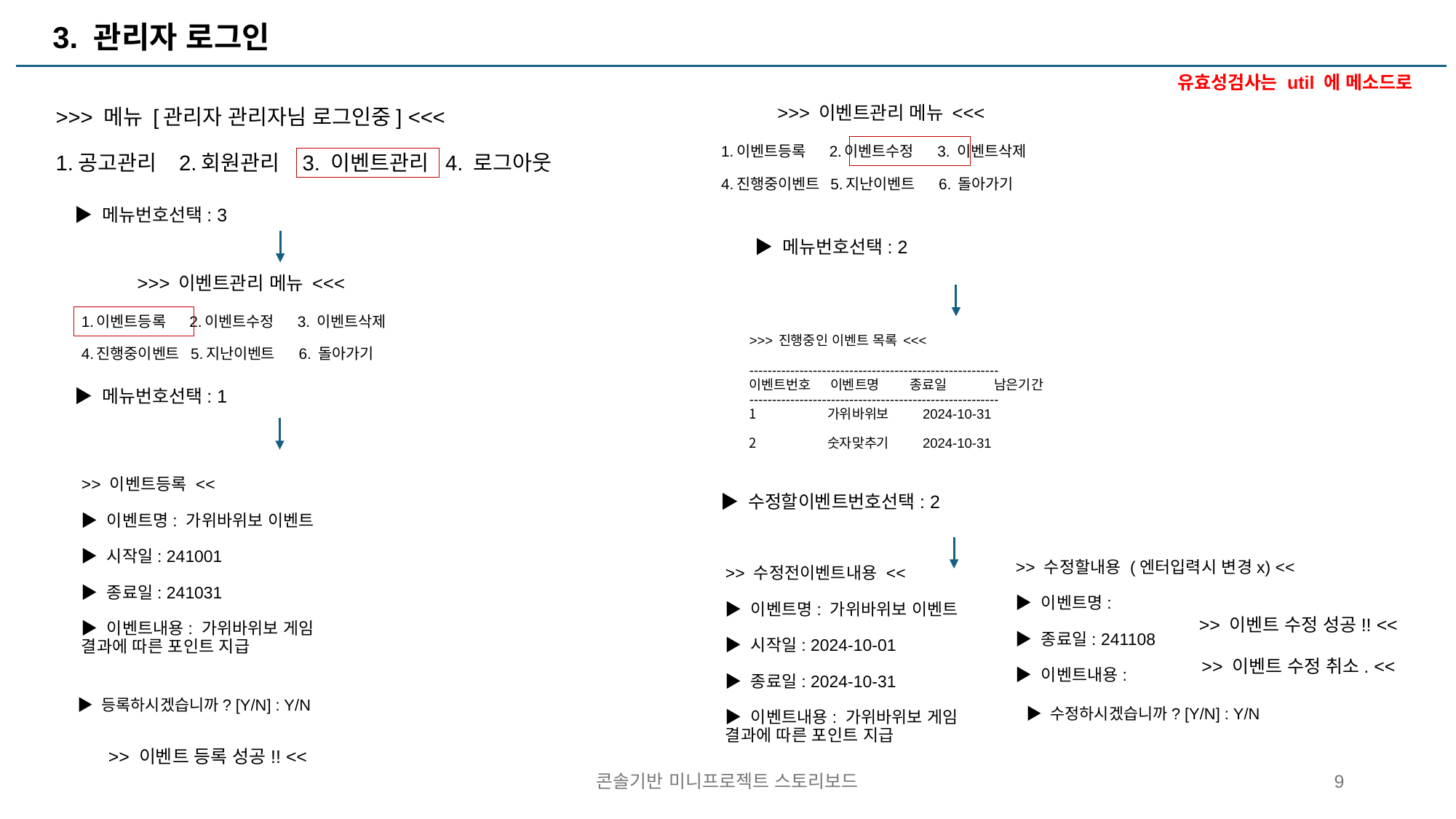

3. 관리자 로그인
유효성검사는 util 에 메소드로
>>> 메뉴 [관리자 관리자님 로그인중] <<<
1.공고관리   2.회원관리   3. 이벤트관리  4. 로그아웃
           >>> 이벤트관리 메뉴 <<<
1.이벤트등록     2.이벤트수정     3. 이벤트삭제

4.진행중이벤트  5.지난이벤트     6. 돌아가기

▶ 메뉴번호선택: 3
▶ 메뉴번호선택: 2
           >>> 이벤트관리 메뉴 <<<
1.이벤트등록     2.이벤트수정     3. 이벤트삭제

4.진행중이벤트  5.지난이벤트     6. 돌아가기

>>> 진행중인 이벤트 목록 <<<
-------------------------------------------------------
이벤트번호     이벤트명        종료일	남은기간
-------------------------------------------------------
           가위바위보	    2024-10-31

           숫자맞추기	    2024-10-31
▶ 메뉴번호선택: 1

>> 이벤트등록 <<

▶ 이벤트명: 가위바위보 이벤트

▶ 시작일: 241001

▶ 종료일: 241031

▶ 이벤트내용: 가위바위보 게임 결과에 따른 포인트 지급

▶ 수정할이벤트번호선택: 2

>> 수정전이벤트내용 <<

▶ 이벤트명: 가위바위보 이벤트

▶ 시작일: 2024-10-01

▶ 종료일: 2024-10-31

▶ 이벤트내용: 가위바위보 게임 결과에 따른 포인트 지급

>> 수정할내용 (엔터입력시 변경x) <<

▶ 이벤트명:

▶ 종료일: 241108

▶ 이벤트내용:

>> 이벤트 수정 성공!! <<
>> 이벤트 수정 취소. <<
▶ 등록하시겠습니까? [Y/N] : Y/N
▶ 수정하시겠습니까? [Y/N] : Y/N
>> 이벤트 등록 성공!! <<
콘솔기반 미니프로젝트 스토리보드
9